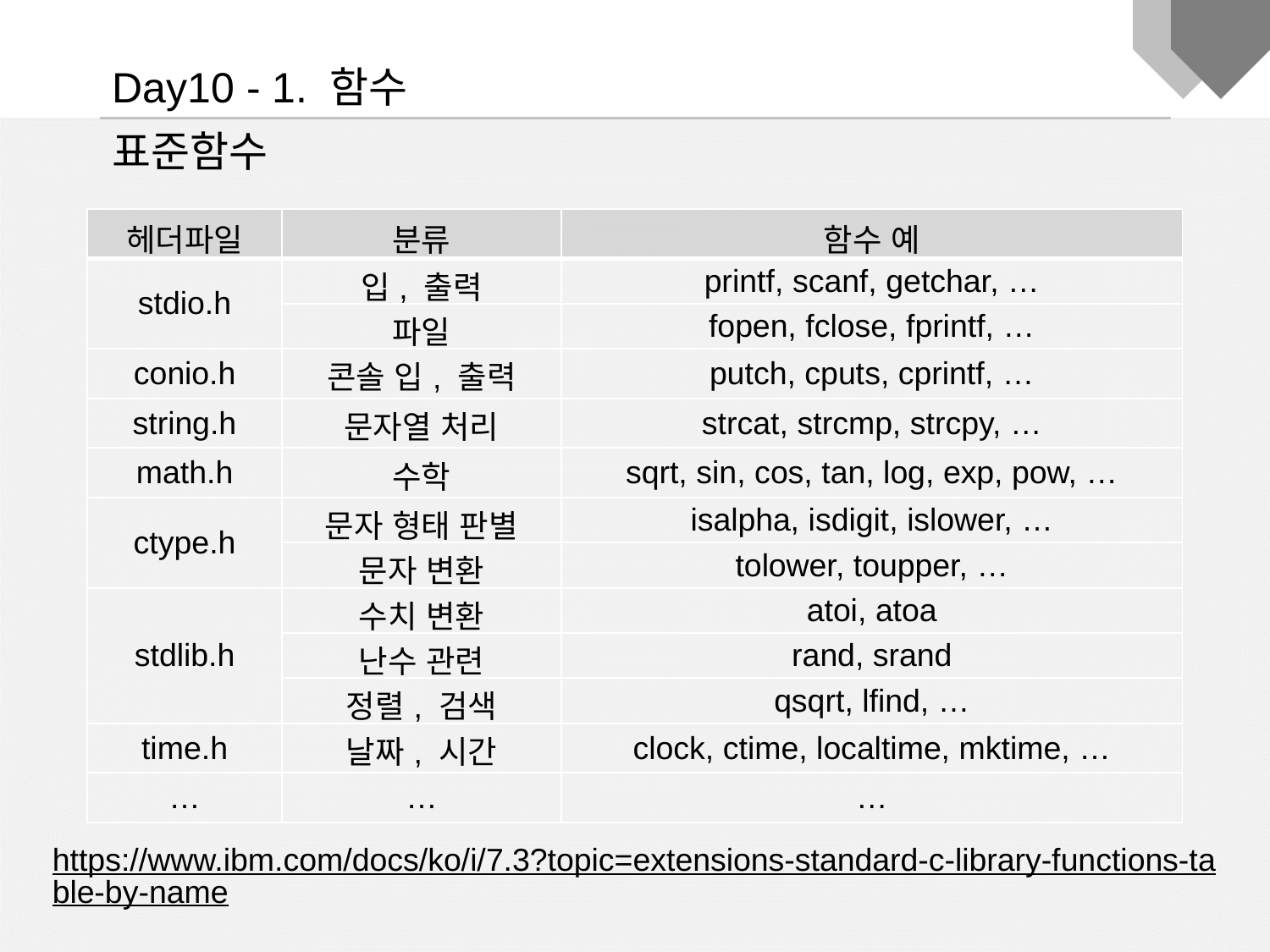

Day10 - 1. 함수
표준함수
| 헤더파일 | 분류 | 함수 예 |
| --- | --- | --- |
| stdio.h | 입, 출력 | printf, scanf, getchar, … |
|  | 파일 | fopen, fclose, fprintf, … |
| conio.h | 콘솔 입, 출력 | putch, cputs, cprintf, … |
| string.h | 문자열 처리 | strcat, strcmp, strcpy, … |
| math.h | 수학 | sqrt, sin, cos, tan, log, exp, pow, … |
| ctype.h | 문자 형태 판별 | isalpha, isdigit, islower, … |
|  | 문자 변환 | tolower, toupper, … |
| stdlib.h | 수치 변환 | atoi, atoa |
|  | 난수 관련 | rand, srand |
|  | 정렬, 검색 | qsqrt, lfind, … |
| time.h | 날짜, 시간 | clock, ctime, localtime, mktime, … |
| … | … | … |
https://www.ibm.com/docs/ko/i/7.3?topic=extensions-standard-c-library-functions-table-by-name